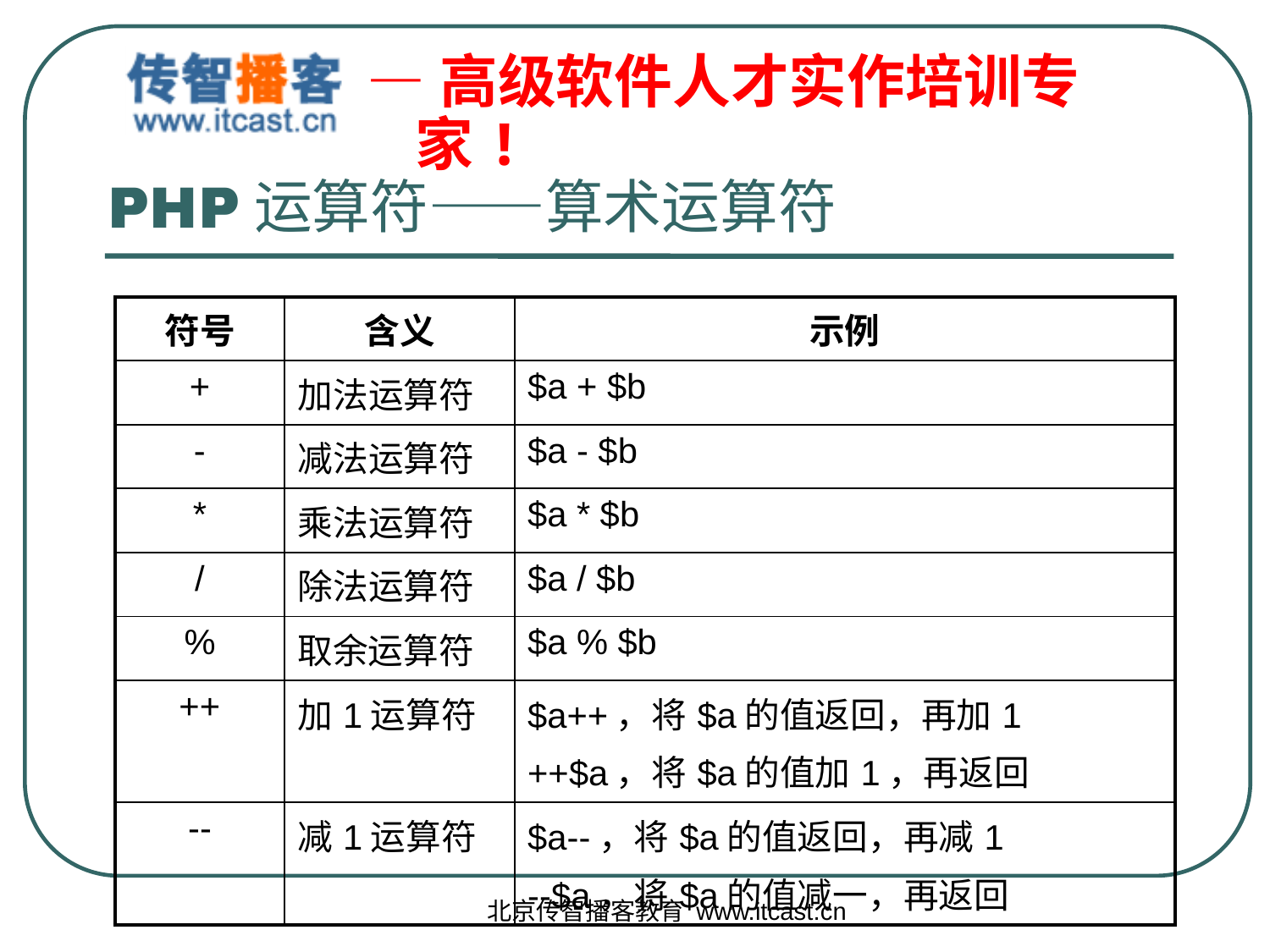

# PHP运算符——算术运算符
| 符号 | 含义 | 示例 |
| --- | --- | --- |
| + | 加法运算符 | $a + $b |
| - | 减法运算符 | $a - $b |
| \* | 乘法运算符 | $a \* $b |
| / | 除法运算符 | $a / $b |
| % | 取余运算符 | $a % $b |
| ++ | 加1运算符 | $a++，将$a的值返回，再加1 ++$a，将$a的值加1，再返回 |
| -- | 减1运算符 | $a--，将$a的值返回，再减1 --$a，将$a的值减一，再返回 |